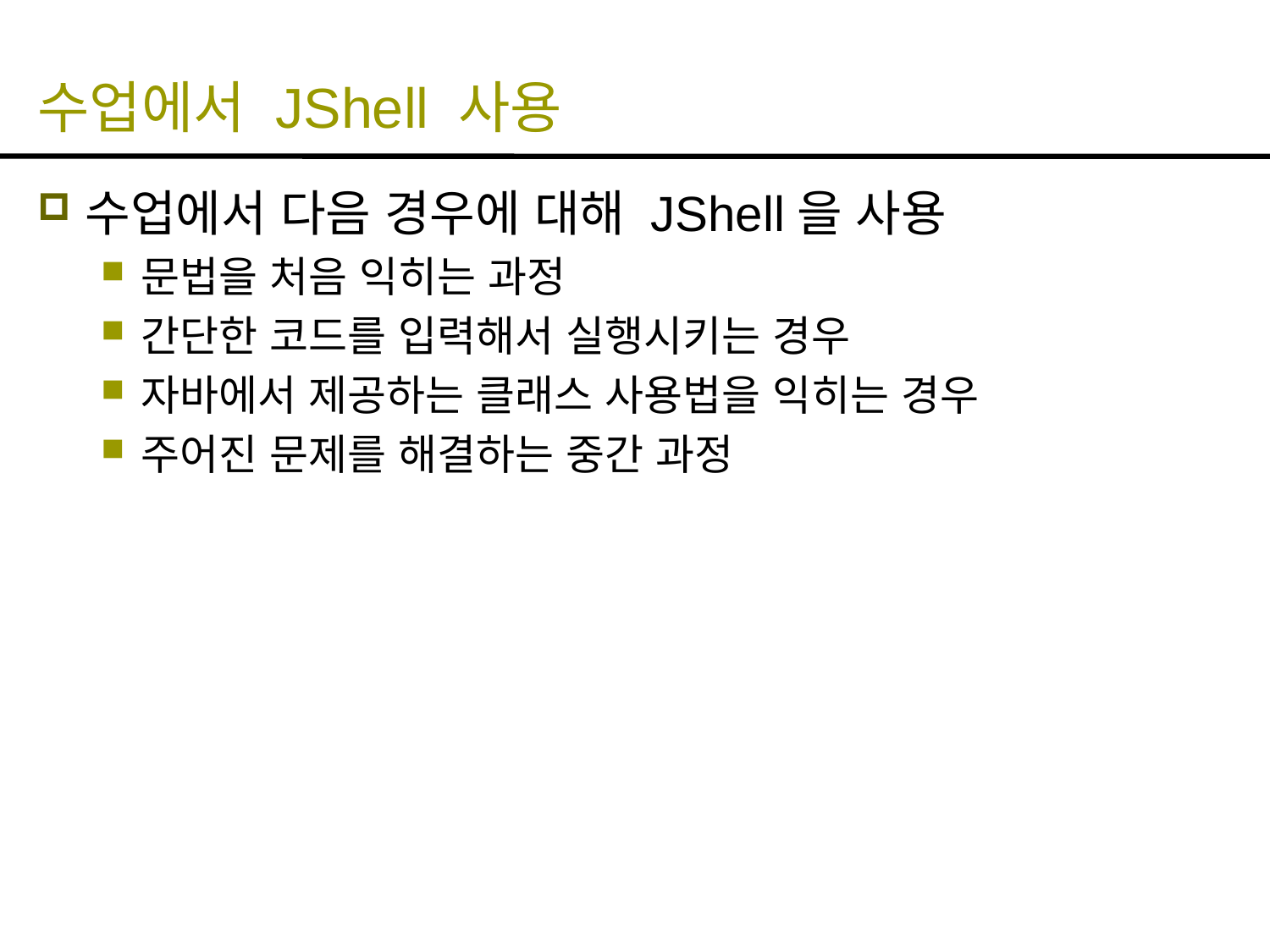

# 수업에서 JShell 사용
수업에서 다음 경우에 대해 JShell을 사용
문법을 처음 익히는 과정
간단한 코드를 입력해서 실행시키는 경우
자바에서 제공하는 클래스 사용법을 익히는 경우
주어진 문제를 해결하는 중간 과정